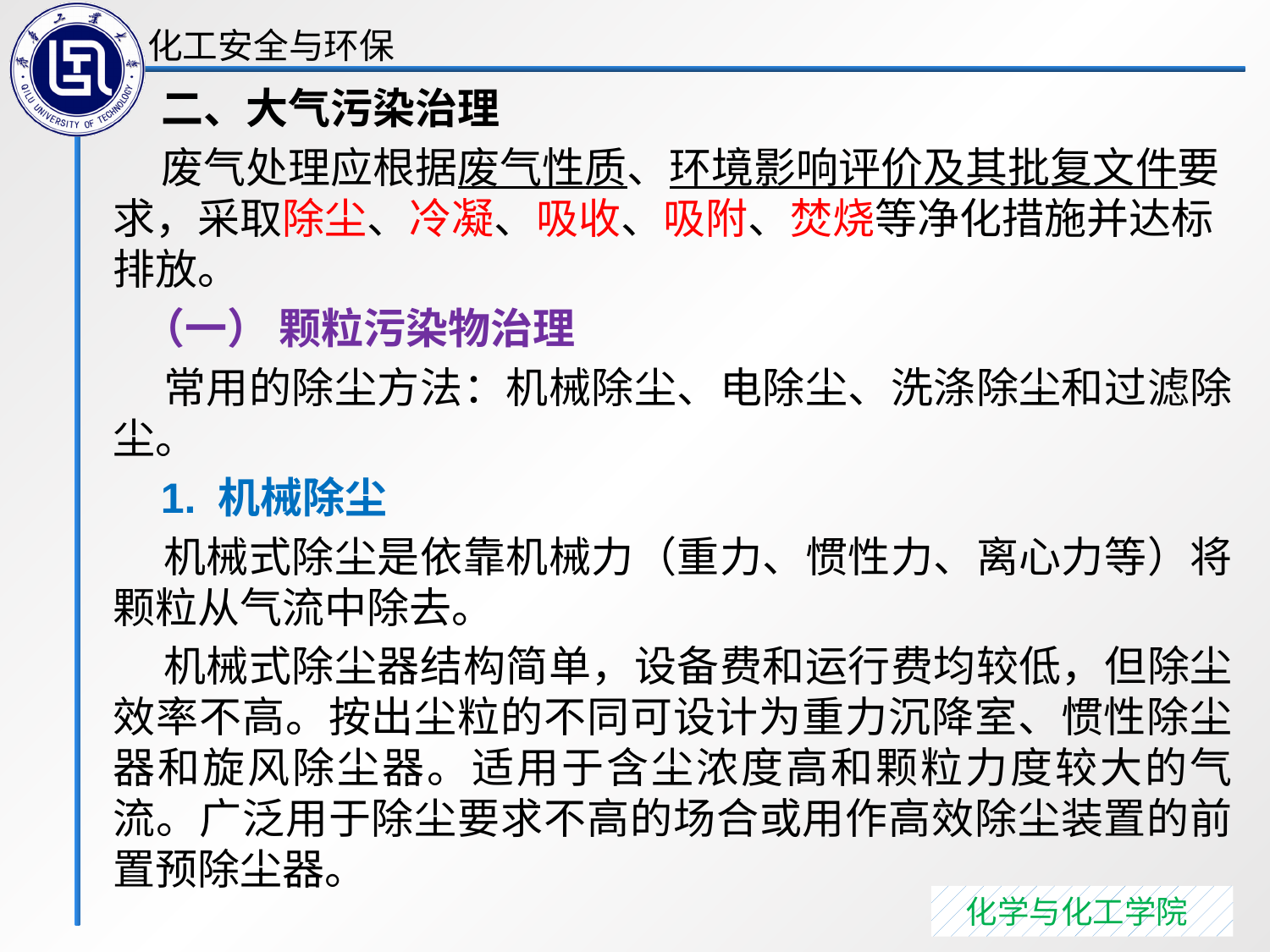

二、大气污染治理
    废气处理应根据废气性质、环境影响评价及其批复文件要求，采取除尘、冷凝、吸收、吸附、焚烧等净化措施并达标排放。
  （一） 颗粒污染物治理
    常用的除尘方法：机械除尘、电除尘、洗涤除尘和过滤除尘。
    1. 机械除尘
    机械式除尘是依靠机械力（重力、惯性力、离心力等）将颗粒从气流中除去。
    机械式除尘器结构简单，设备费和运行费均较低，但除尘效率不高。按出尘粒的不同可设计为重力沉降室、惯性除尘器和旋风除尘器。适用于含尘浓度高和颗粒力度较大的气流。广泛用于除尘要求不高的场合或用作高效除尘装置的前置预除尘器。